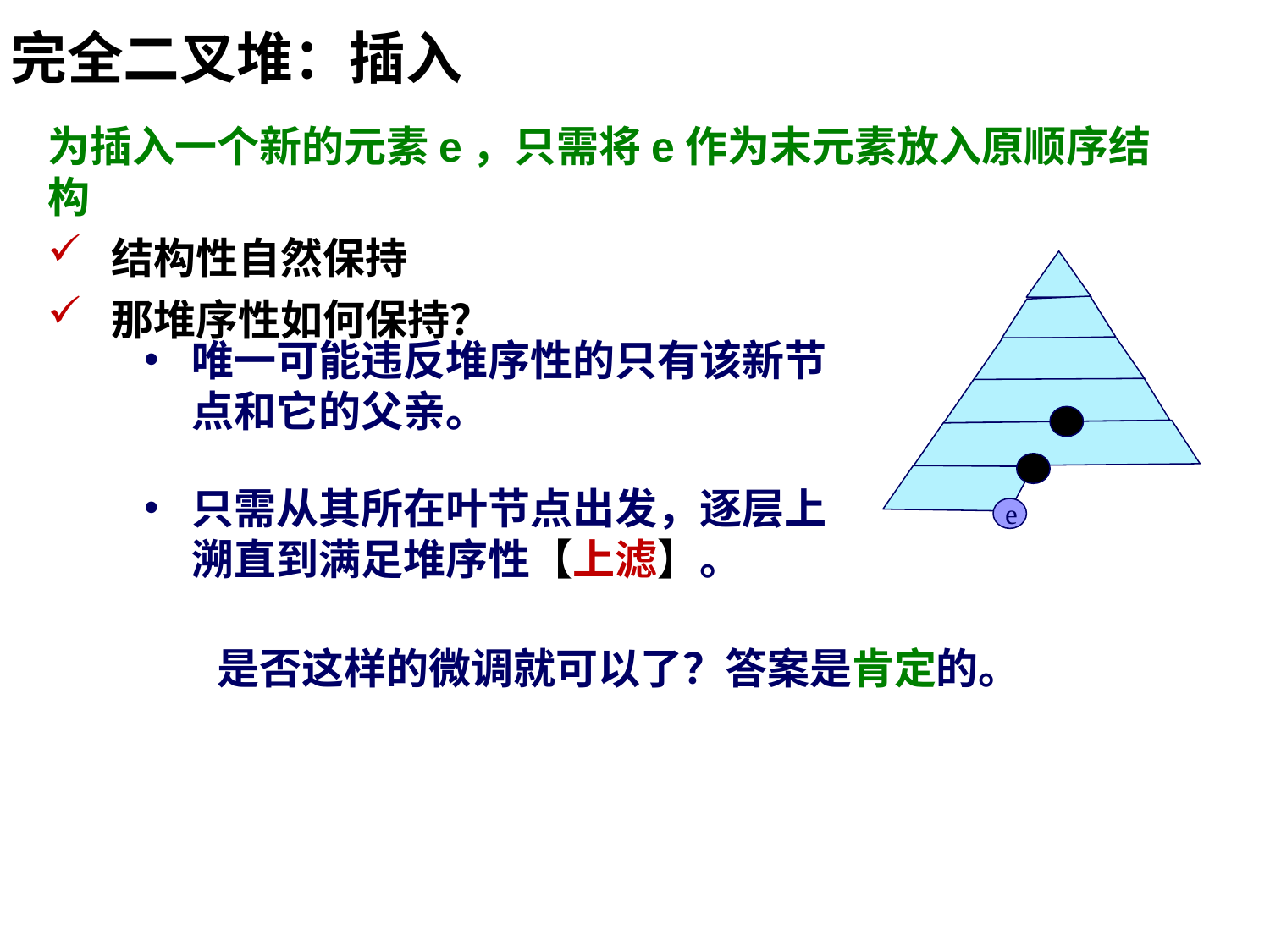

完全二叉堆：插入
为插入一个新的元素e，只需将e作为末元素放入原顺序结构
结构性自然保持
那堆序性如何保持？

唯一可能违反堆序性的只有该新节点和它的父亲。

只需从其所在叶节点出发，逐层上溯直到满足堆序性【上滤】。
e

是否这样的微调就可以了？答案是肯定的。